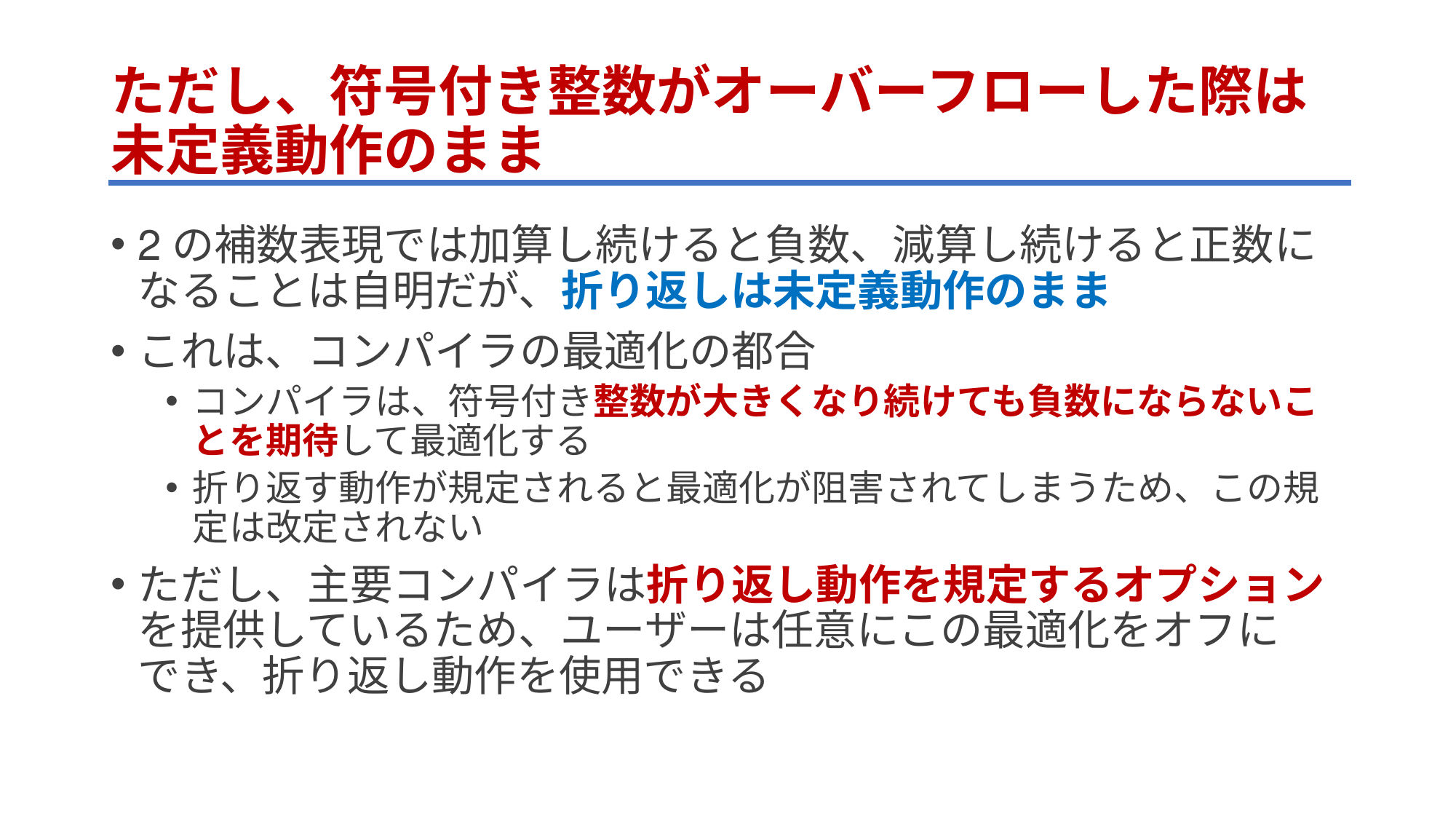

# ただし、符号付き整数がオーバーフローした際は未定義動作のまま
2の補数表現では加算し続けると負数、減算し続けると正数になることは自明だが、折り返しは未定義動作のまま
これは、コンパイラの最適化の都合
コンパイラは、符号付き整数が大きくなり続けても負数にならないことを期待して最適化する
折り返す動作が規定されると最適化が阻害されてしまうため、この規定は改定されない
ただし、主要コンパイラは折り返し動作を規定するオプションを提供しているため、ユーザーは任意にこの最適化をオフに
でき、折り返し動作を使用できる